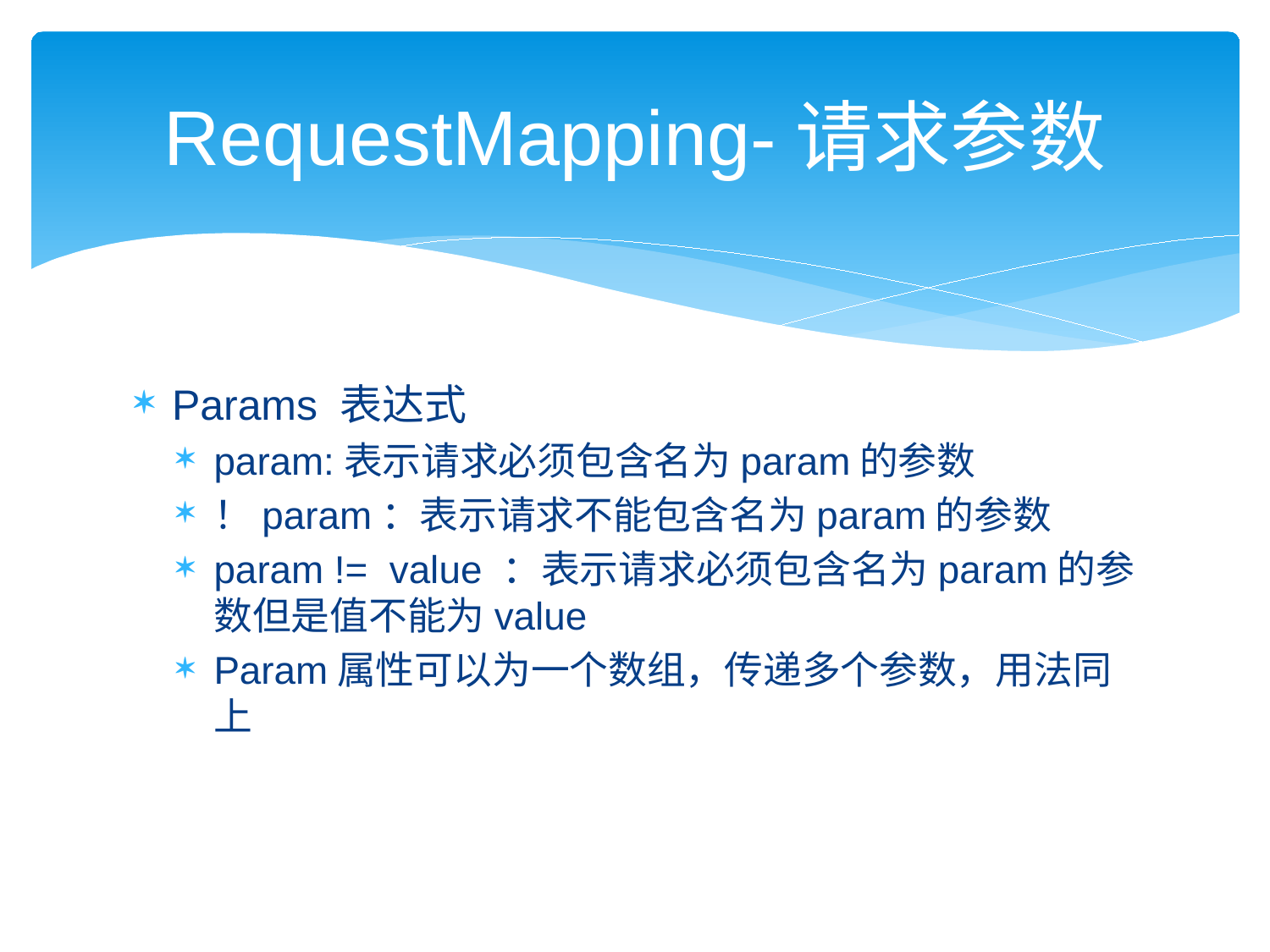

# RequestMapping-请求参数
Params 表达式
param:表示请求必须包含名为param的参数
！param：表示请求不能包含名为param的参数
param !=  value ：表示请求必须包含名为param的参数但是值不能为value
Param属性可以为一个数组，传递多个参数，用法同上